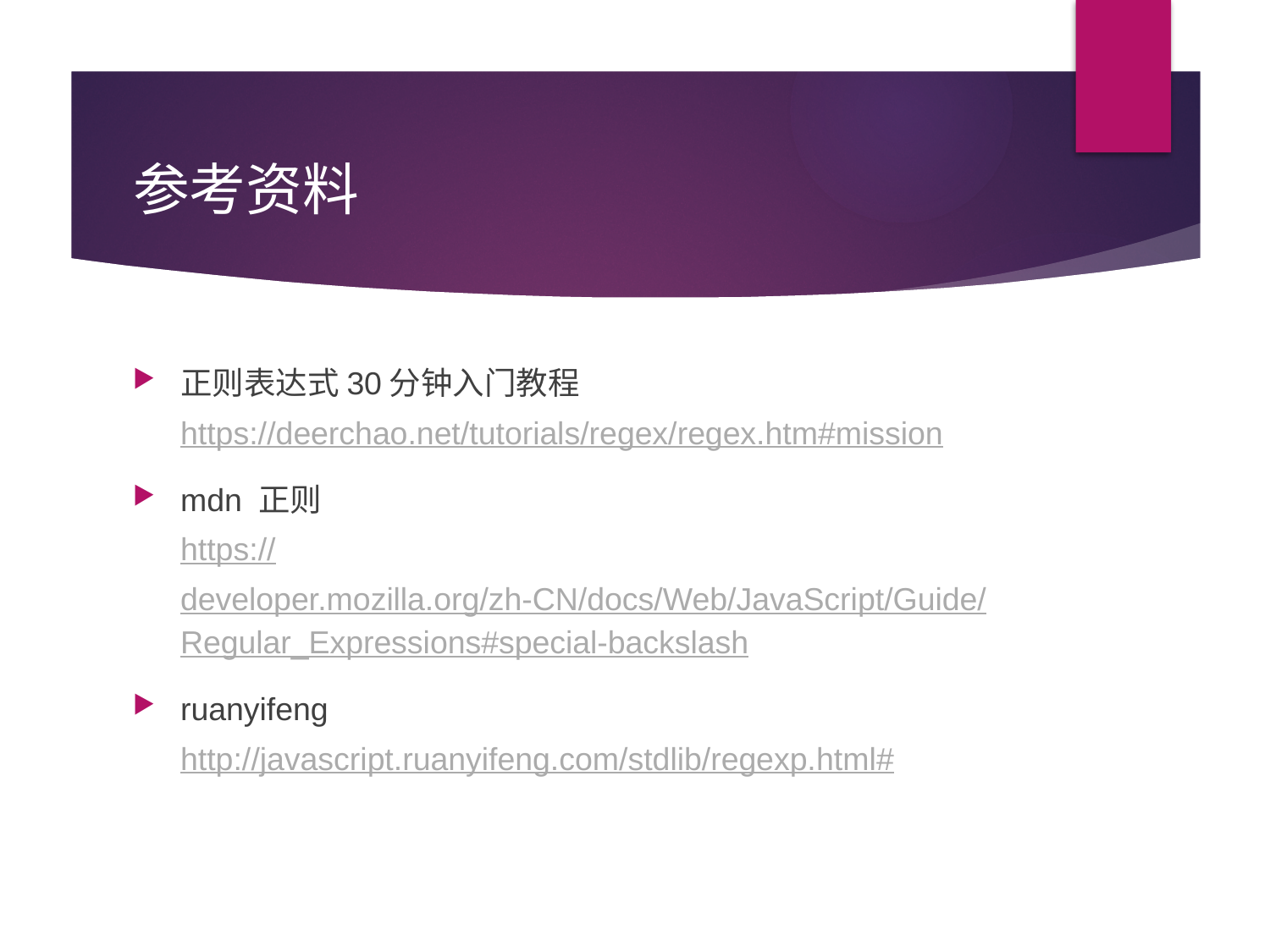

# 参考资料
正则表达式30分钟入门教程https://deerchao.net/tutorials/regex/regex.htm#mission
mdn 正则
https://developer.mozilla.org/zh-CN/docs/Web/JavaScript/Guide/Regular_Expressions#special-backslash
ruanyifeng http://javascript.ruanyifeng.com/stdlib/regexp.html#